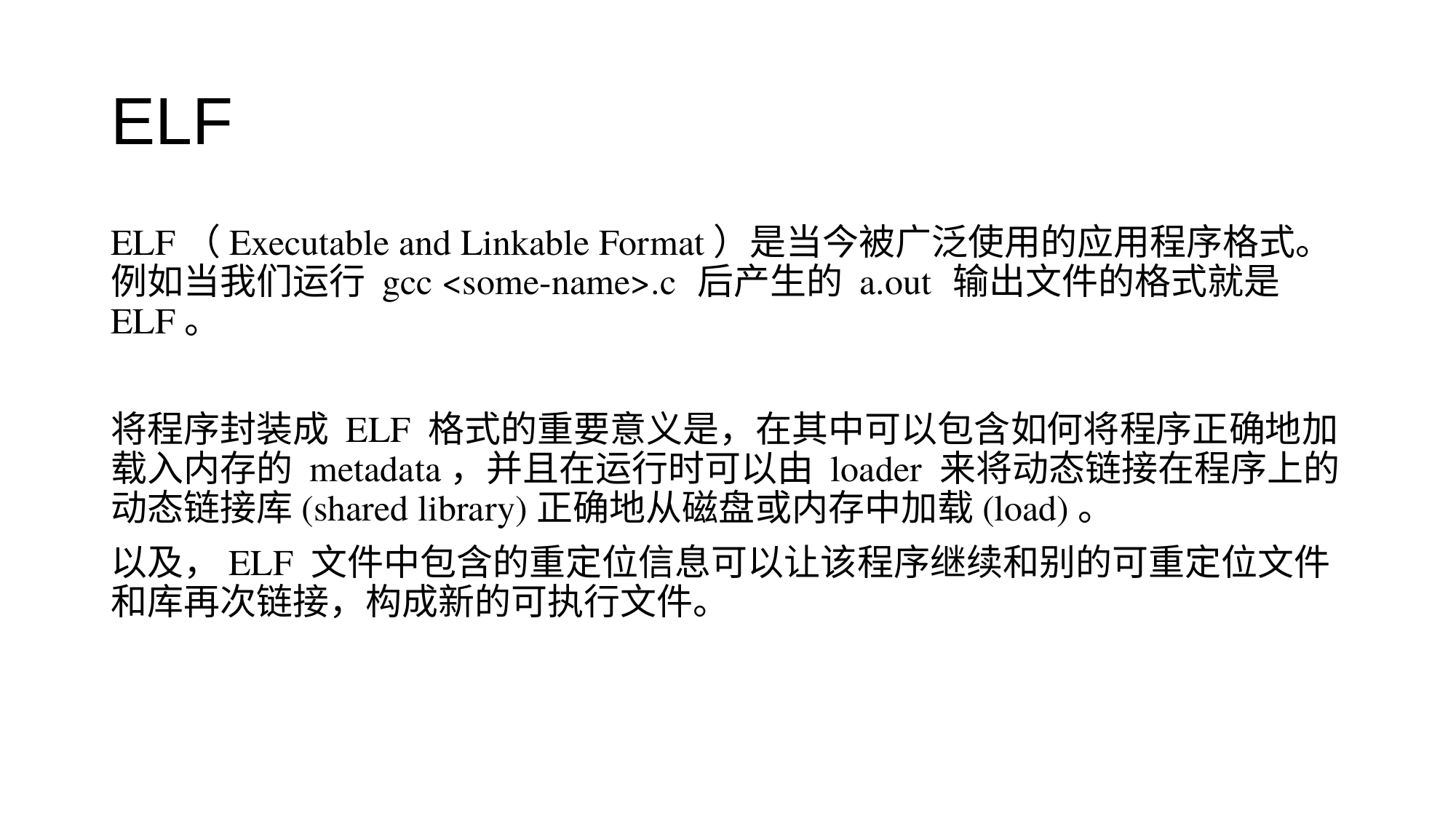

# ELF
ELF（Executable and Linkable Format）是当今被广泛使用的应用程序格式。例如当我们运行 gcc <some-name>.c 后产生的 a.out 输出文件的格式就是 ELF。

将程序封装成 ELF 格式的重要意义是，在其中可以包含如何将程序正确地加载入内存的 metadata，并且在运行时可以由 loader 来将动态链接在程序上的动态链接库(shared library)正确地从磁盘或内存中加载(load)。
以及，ELF 文件中包含的重定位信息可以让该程序继续和别的可重定位文件和库再次链接，构成新的可执行文件。